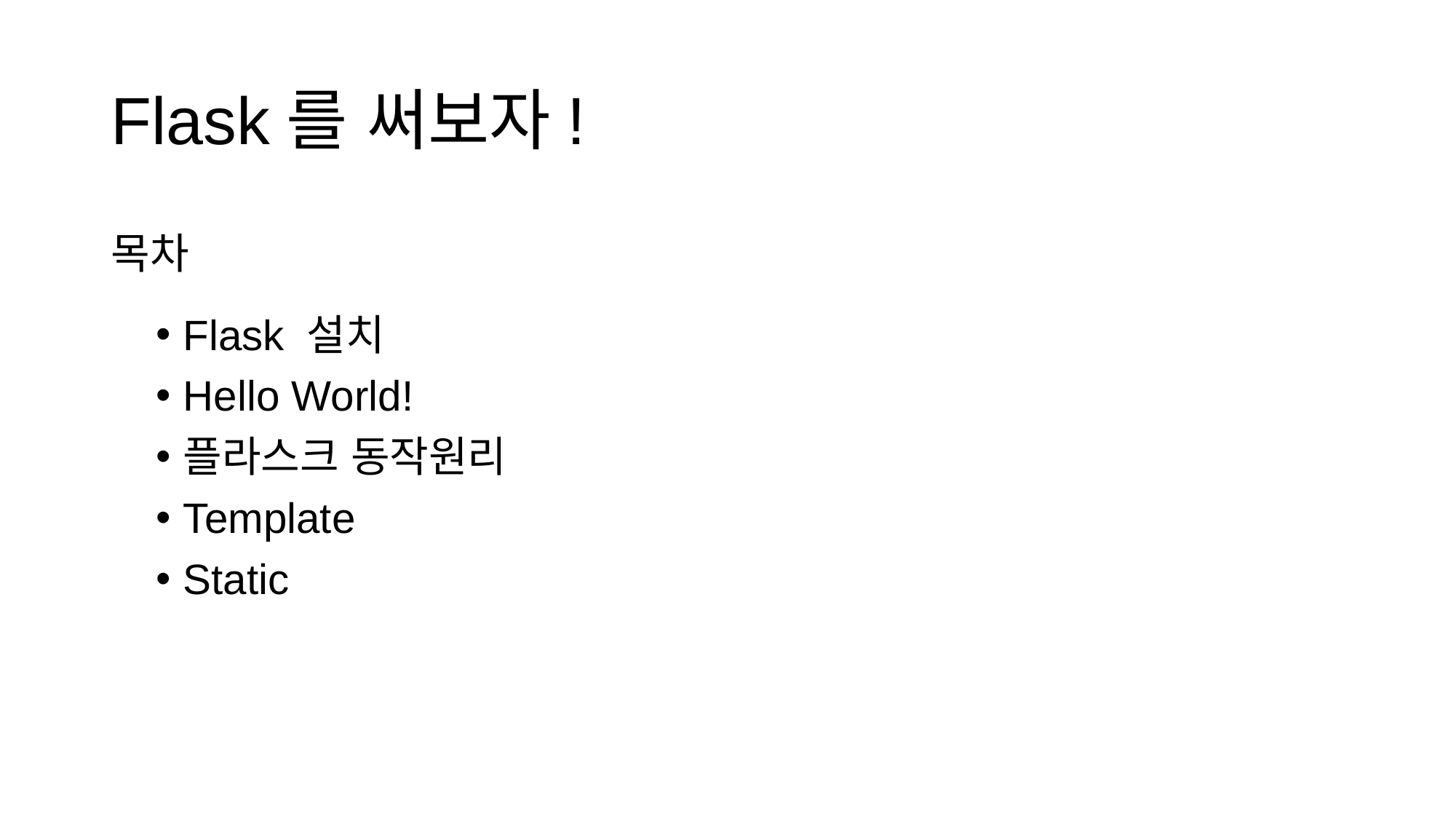

# Flask를 써보자!
목차
Flask 설치
Hello World!
플라스크 동작원리
Template
Static